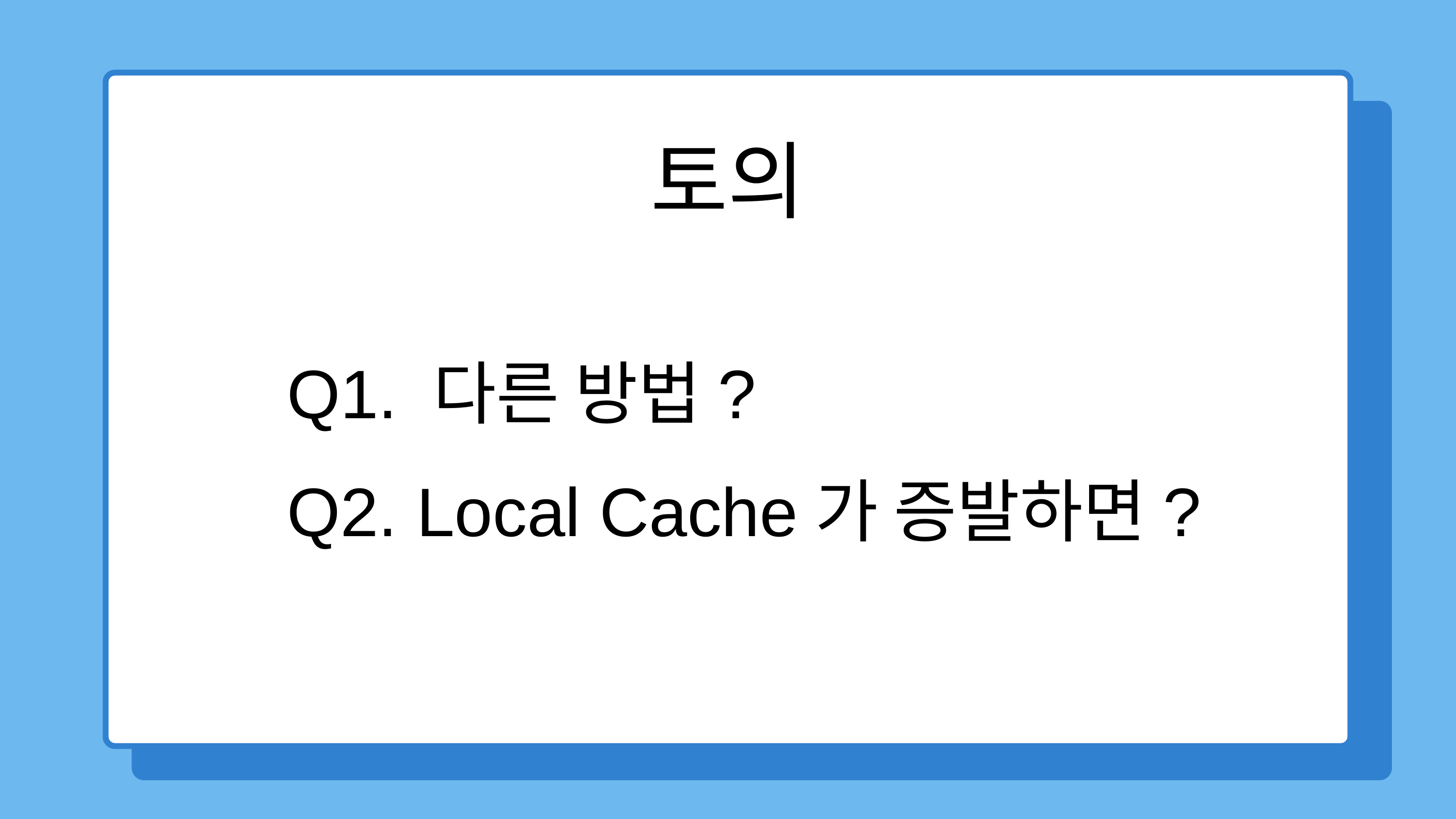

토의
Q1. 다른 방법?
Q2. Local Cache가 증발하면?